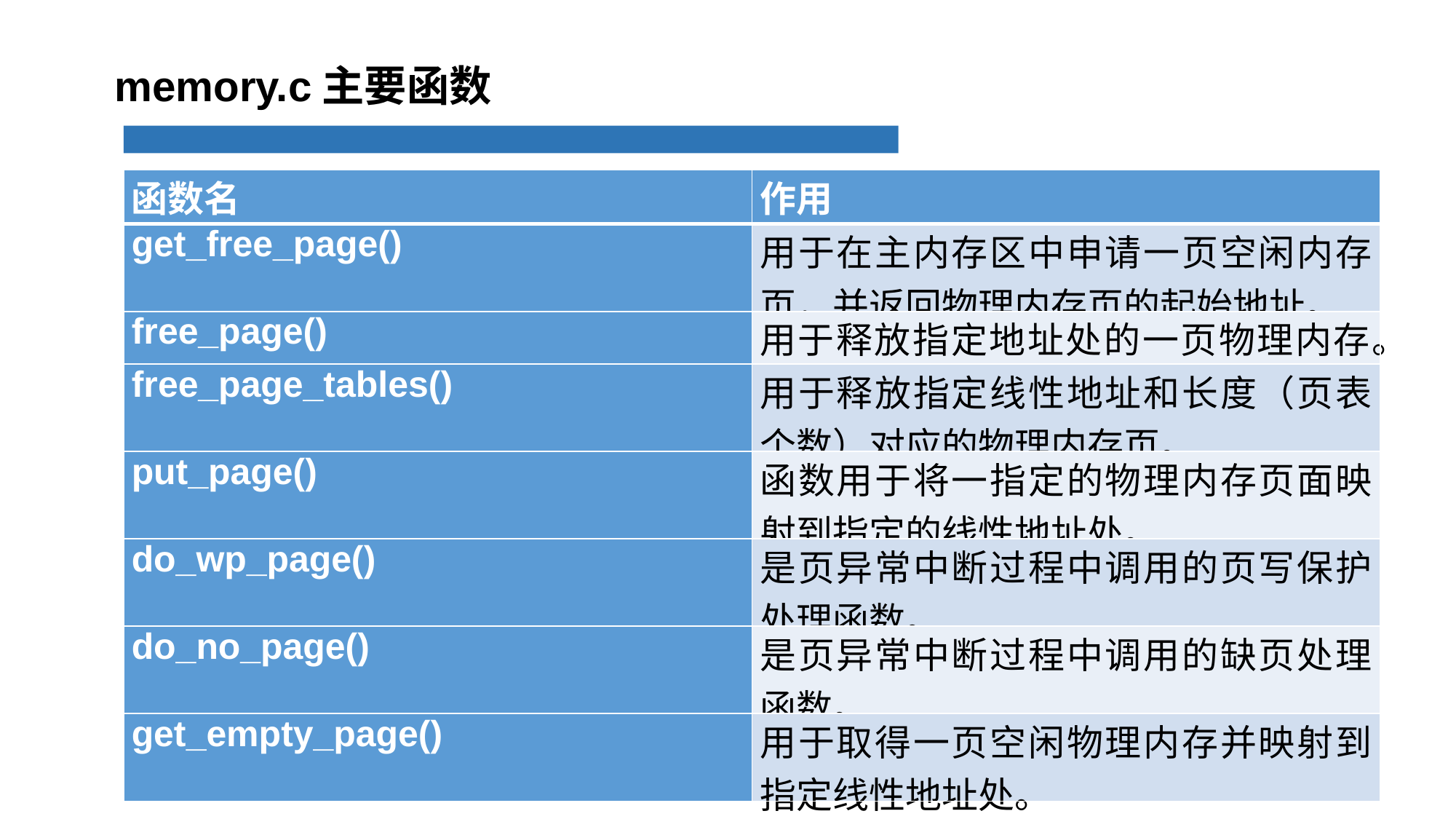

memory.c主要函数

| 函数名 | 作用 |
| --- | --- |
| get\_free\_page() | 用于在主内存区中申请一页空闲内存页，并返回物理内存页的起始地址。 |
| free\_page() | 用于释放指定地址处的一页物理内存。 |
| free\_page\_tables() | 用于释放指定线性地址和长度（页表个数）对应的物理内存页。 |
| put\_page() | 函数用于将一指定的物理内存页面映射到指定的线性地址处。 |
| do\_wp\_page() | 是页异常中断过程中调用的页写保护处理函数。 |
| do\_no\_page() | 是页异常中断过程中调用的缺页处理函数。 |
| get\_empty\_page() | 用于取得一页空闲物理内存并映射到指定线性地址处。 |